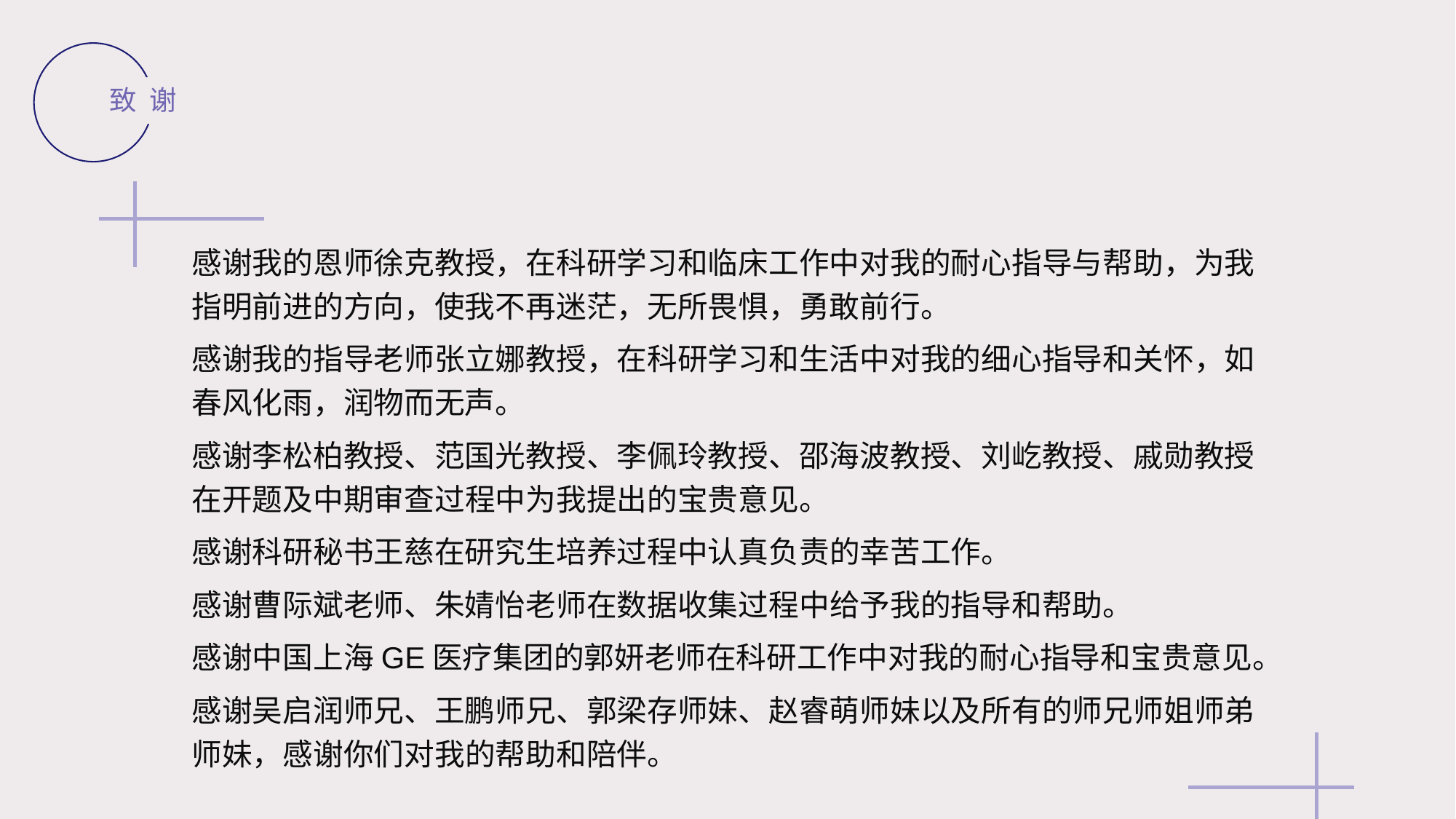

致谢
致  谢
感谢我的恩师徐克教授，在科研学习和临床工作中对我的耐心指导与帮助，为我指明前进的方向，使我不再迷茫，无所畏惧，勇敢前行。
感谢我的指导老师张立娜教授，在科研学习和生活中对我的细心指导和关怀，如春风化雨，润物而无声。
感谢李松柏教授、范国光教授、李佩玲教授、邵海波教授、刘屹教授、戚勋教授在开题及中期审查过程中为我提出的宝贵意见。
感谢科研秘书王慈在研究生培养过程中认真负责的幸苦工作。
感谢曹际斌老师、朱婧怡老师在数据收集过程中给予我的指导和帮助。
感谢中国上海GE医疗集团的郭妍老师在科研工作中对我的耐心指导和宝贵意见。
感谢吴启润师兄、王鹏师兄、郭梁存师妹、赵睿萌师妹以及所有的师兄师姐师弟师妹，感谢你们对我的帮助和陪伴。